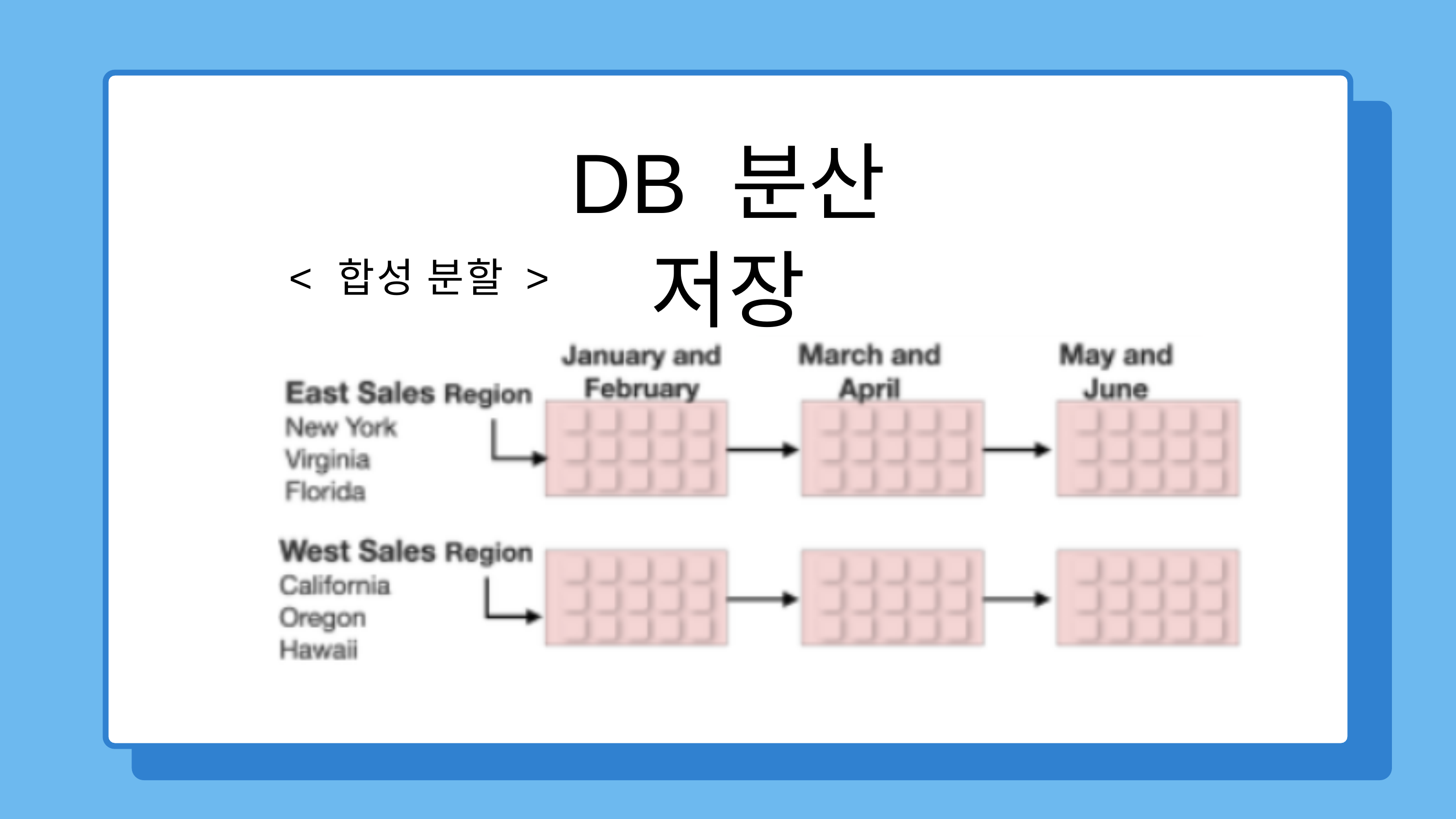

DB 분산 저장
< 합성 분할 >